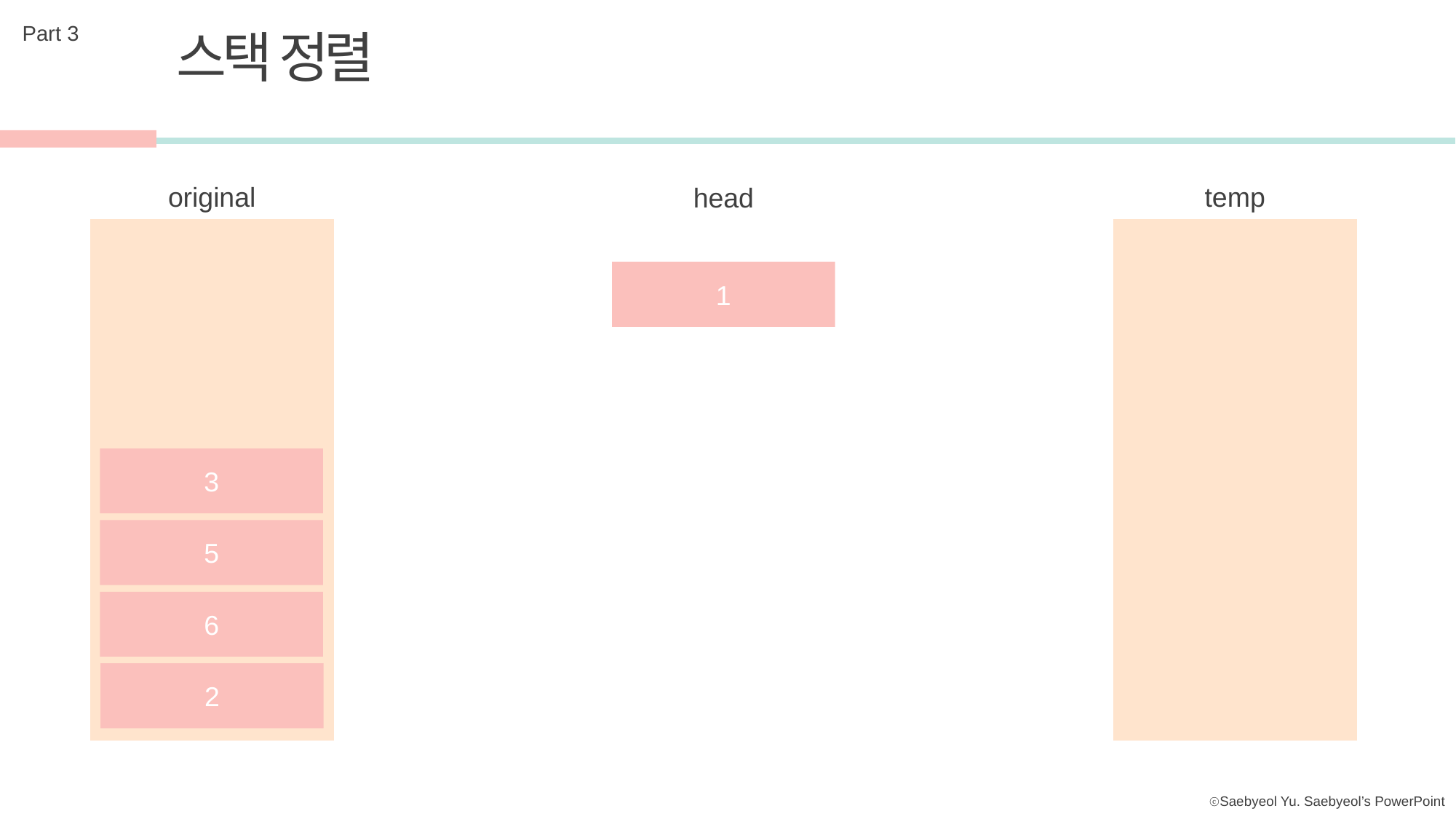

Part 3
스택 정렬

original
temp
head

1
3
5
6
2